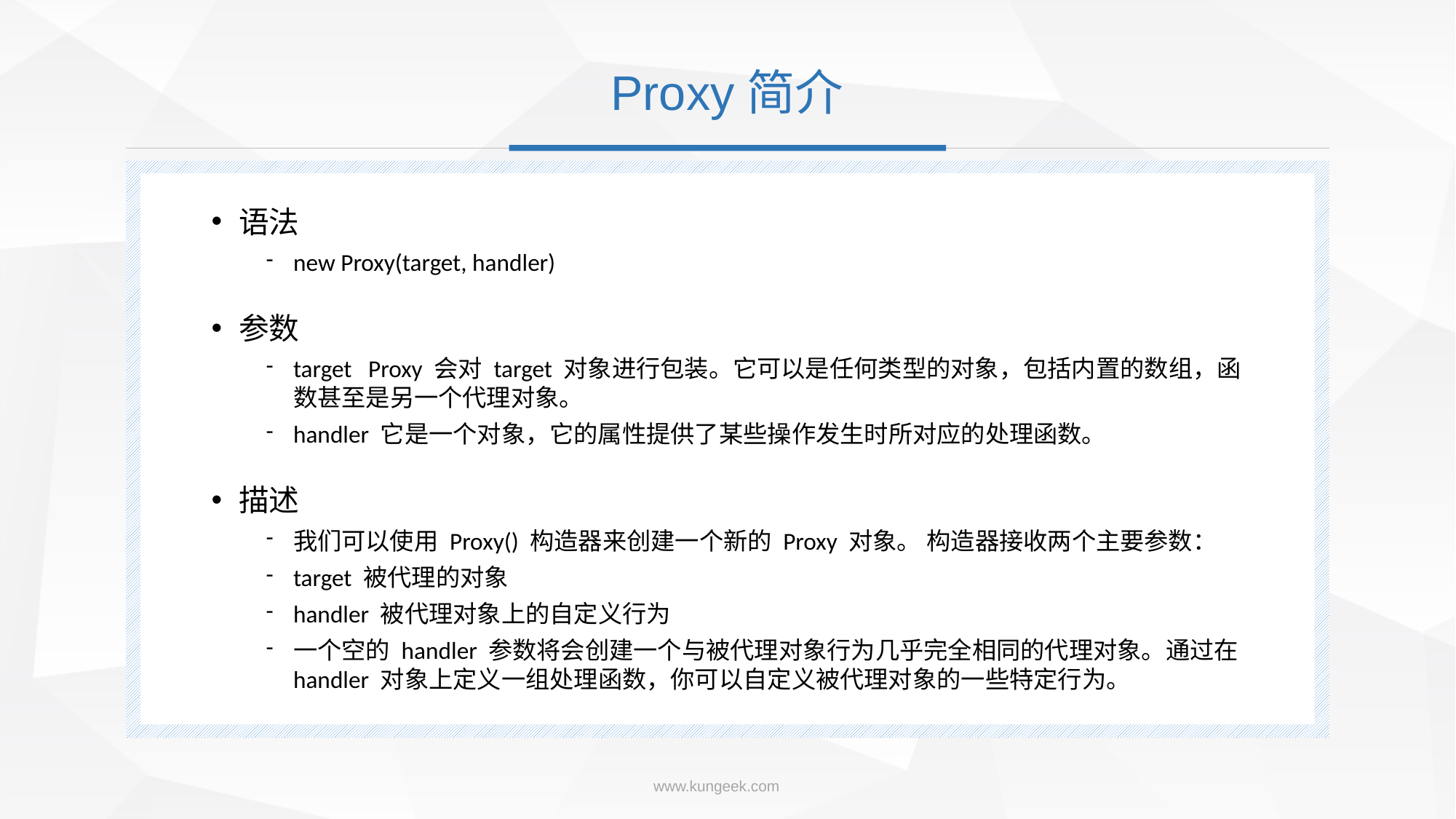

# Proxy简介
语法
new Proxy(target, handler)
参数
target   Proxy 会对 target 对象进行包装。它可以是任何类型的对象，包括内置的数组，函数甚至是另一个代理对象。
handler 它是一个对象，它的属性提供了某些操作发生时所对应的处理函数。
描述
我们可以使用 Proxy() 构造器来创建一个新的 Proxy 对象。 构造器接收两个主要参数：
target 被代理的对象
handler 被代理对象上的自定义行为
一个空的 handler 参数将会创建一个与被代理对象行为几乎完全相同的代理对象。通过在 handler 对象上定义一组处理函数，你可以自定义被代理对象的一些特定行为。